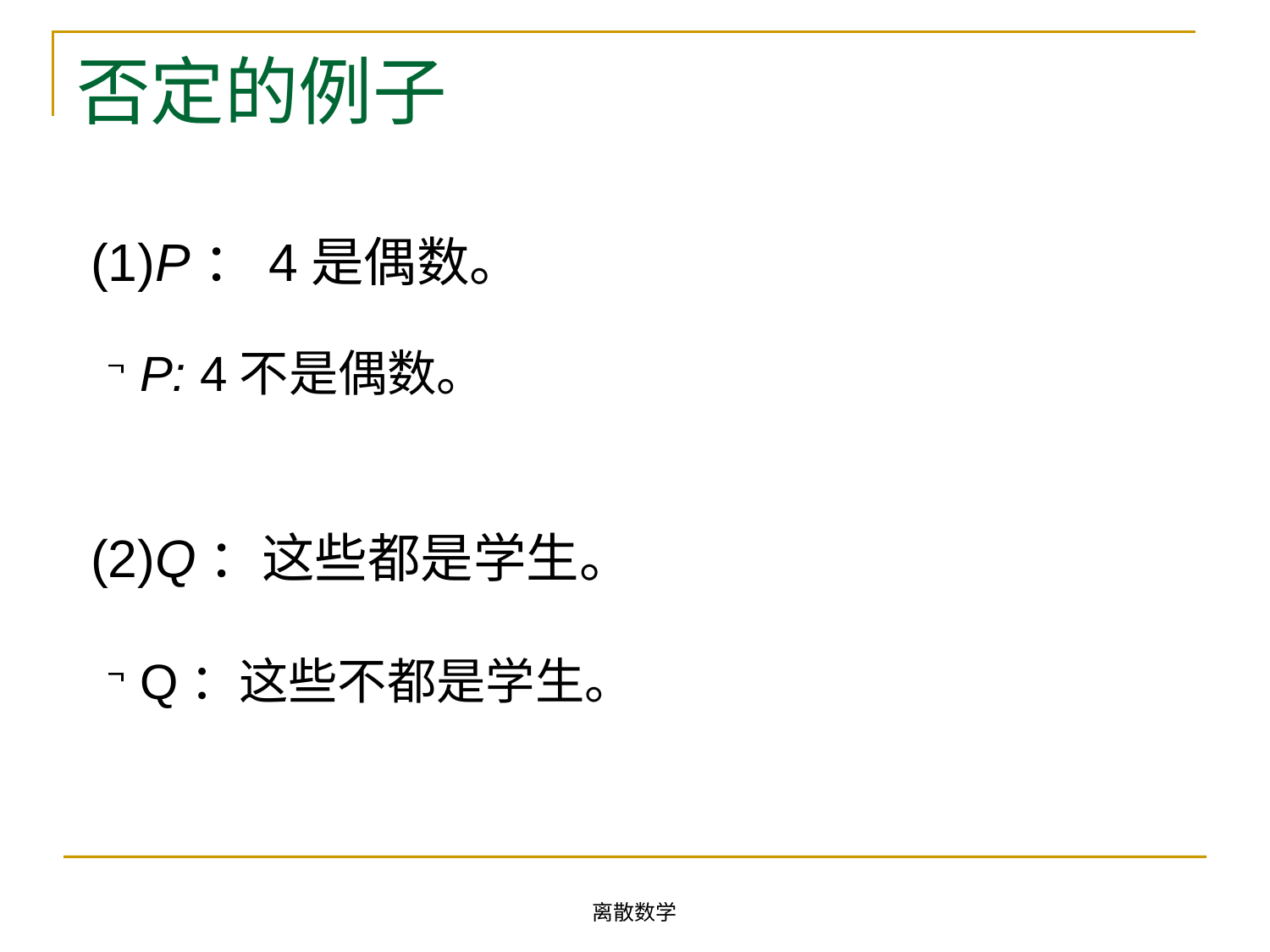

# 否定的例子
 (1)P：4是偶数。

 (2)Q：这些都是学生。

¬ P: 4不是偶数。

¬ Q：这些不都是学生。

17
离散数学